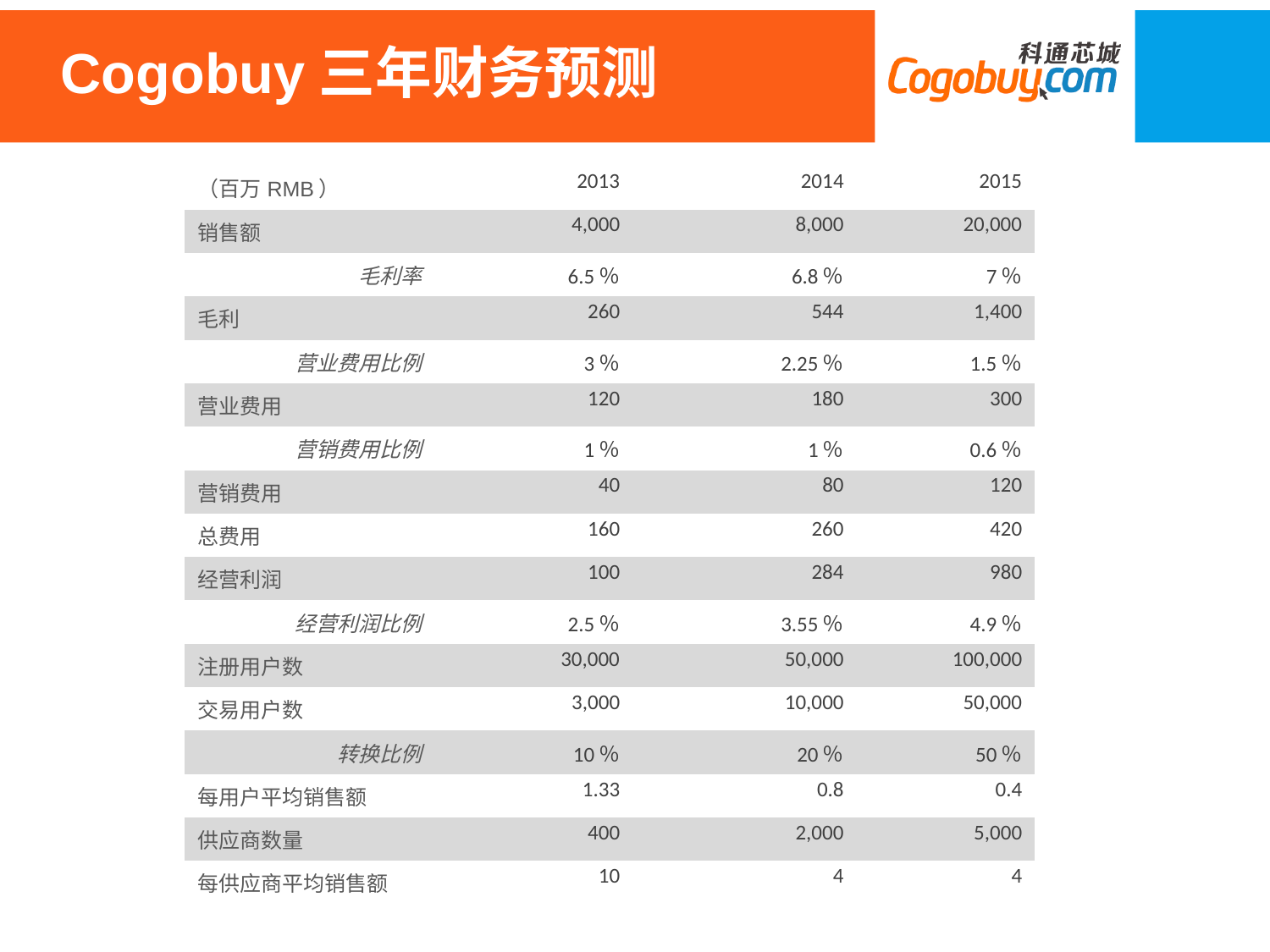

Cogobuy三年财务预测
| （百万RMB） | 2013 | 2014 | 2015 |
| --- | --- | --- | --- |
| 销售额 | 4,000 | 8,000 | 20,000 |
| 毛利率 | 6.5％ | 6.8％ | 7％ |
| 毛利 | 260 | 544 | 1,400 |
| 营业费用比例 | 3％ | 2.25％ | 1.5％ |
| 营业费用 | 120 | 180 | 300 |
| 营销费用比例 | 1％ | 1％ | 0.6％ |
| 营销费用 | 40 | 80 | 120 |
| 总费用 | 160 | 260 | 420 |
| 经营利润 | 100 | 284 | 980 |
| 经营利润比例 | 2.5％ | 3.55％ | 4.9％ |
| 注册用户数 | 30,000 | 50,000 | 100,000 |
| 交易用户数 | 3,000 | 10,000 | 50,000 |
| 转换比例 | 10％ | 20％ | 50％ |
| 每用户平均销售额 | 1.33 | 0.8 | 0.4 |
| 供应商数量 | 400 | 2,000 | 5,000 |
| 每供应商平均销售额 | 10 | 4 | 4 |